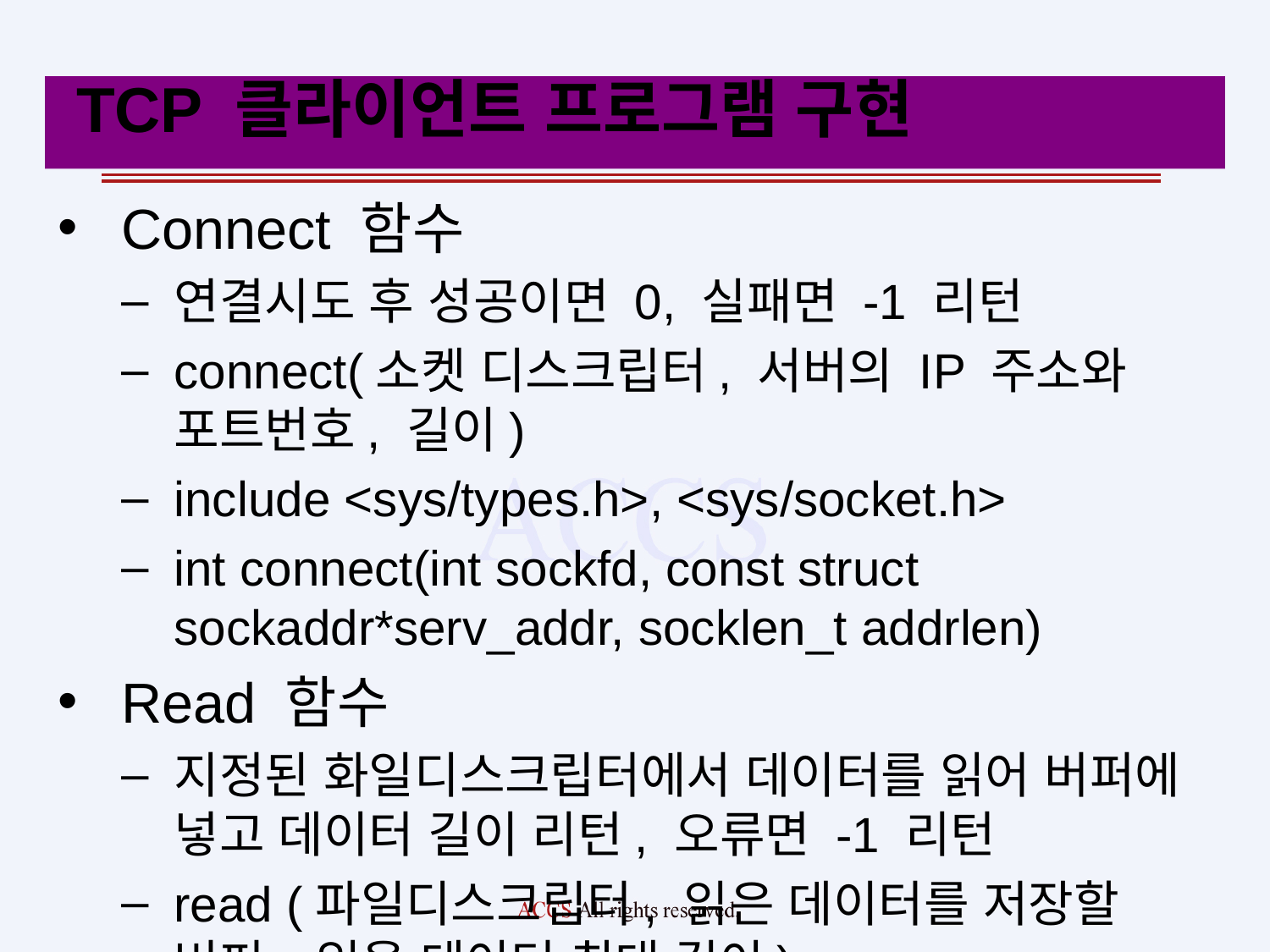

# TCP 클라이언트 프로그램 구현

Connect 함수
연결시도 후 성공이면 0, 실패면 -1 리턴
connect(소켓 디스크립터, 서버의 IP 주소와 포트번호, 길이)
include <sys/types.h>, <sys/socket.h>
int connect(int sockfd, const struct sockaddr*serv_addr, socklen_t addrlen)
Read 함수
지정된 화일디스크립터에서 데이터를 읽어 버퍼에 넣고 데이터 길이 리턴, 오류면 -1 리턴
read (파일디스크립터, 읽은 데이터를 저장할 버퍼, 읽을 데이터 최대 길이)
include <unistd.h>
ssize_t read(int fd, void *buf, size_t count)